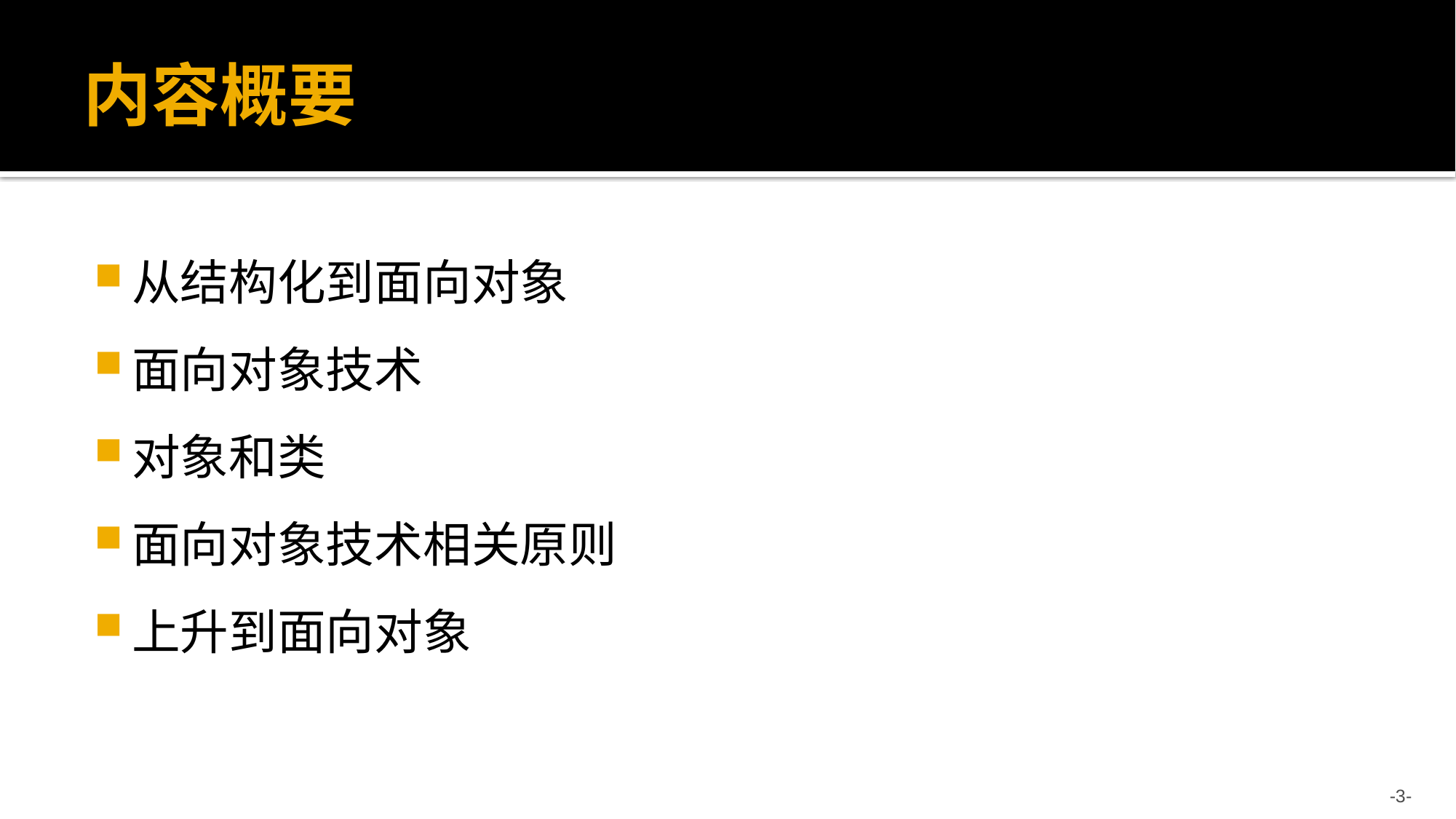

# 内容概要
从结构化到面向对象
面向对象技术
对象和类
面向对象技术相关原则
上升到面向对象
-3-